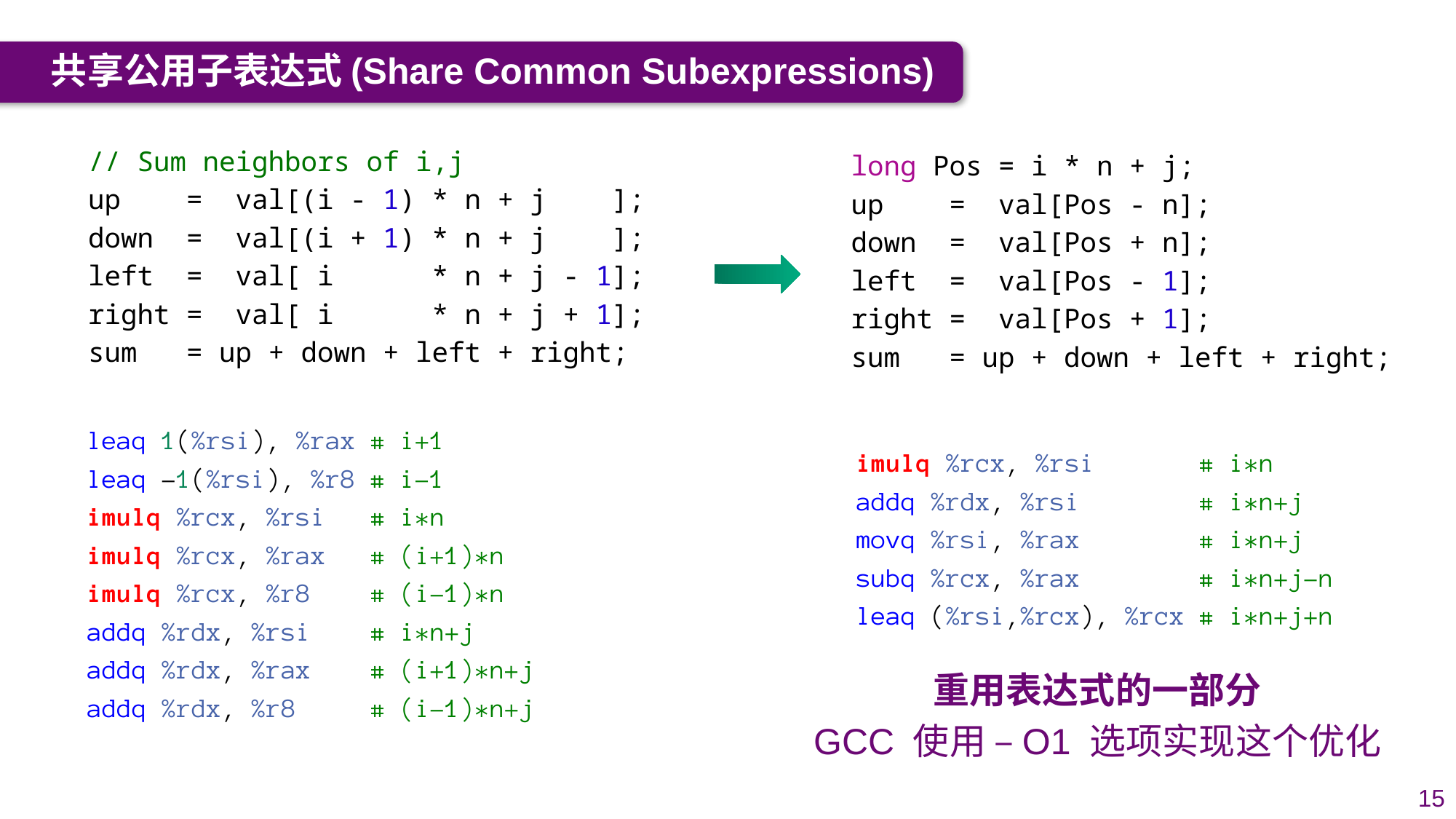

共享公用子表达式(Share Common Subexpressions)

    // Sum neighbors of i,j
    up    =  val[(i - 1) * n + j    ];
    down  =  val[(i + 1) * n + j    ];
    left  =  val[ i      * n + j - 1];
    right =  val[ i      * n + j + 1];
    sum   = up + down + left + right;
    long Pos = i * n + j;
    up    =  val[Pos - n];
    down  =  val[Pos + n];
    left  =  val[Pos - 1];
    right =  val[Pos + 1];
    sum   = up + down + left + right;

leaq 1(%rsi), %rax # i+1
leaq -1(%rsi), %r8 # i-1
imulq %rcx, %rsi   # i*n
imulq %rcx, %rax   # (i+1)*n
imulq %rcx, %r8    # (i-1)*n
addq %rdx, %rsi    # i*n+j
addq %rdx, %rax    # (i+1)*n+j
addq %rdx, %r8     # (i-1)*n+j
imulq %rcx, %rsi       # i*n
addq %rdx, %rsi        # i*n+j
movq %rsi, %rax        # i*n+j
subq %rcx, %rax        # i*n+j-n
leaq (%rsi,%rcx), %rcx # i*n+j+n
重用表达式的一部分
GCC 使用 –O1 选项实现这个优化
15